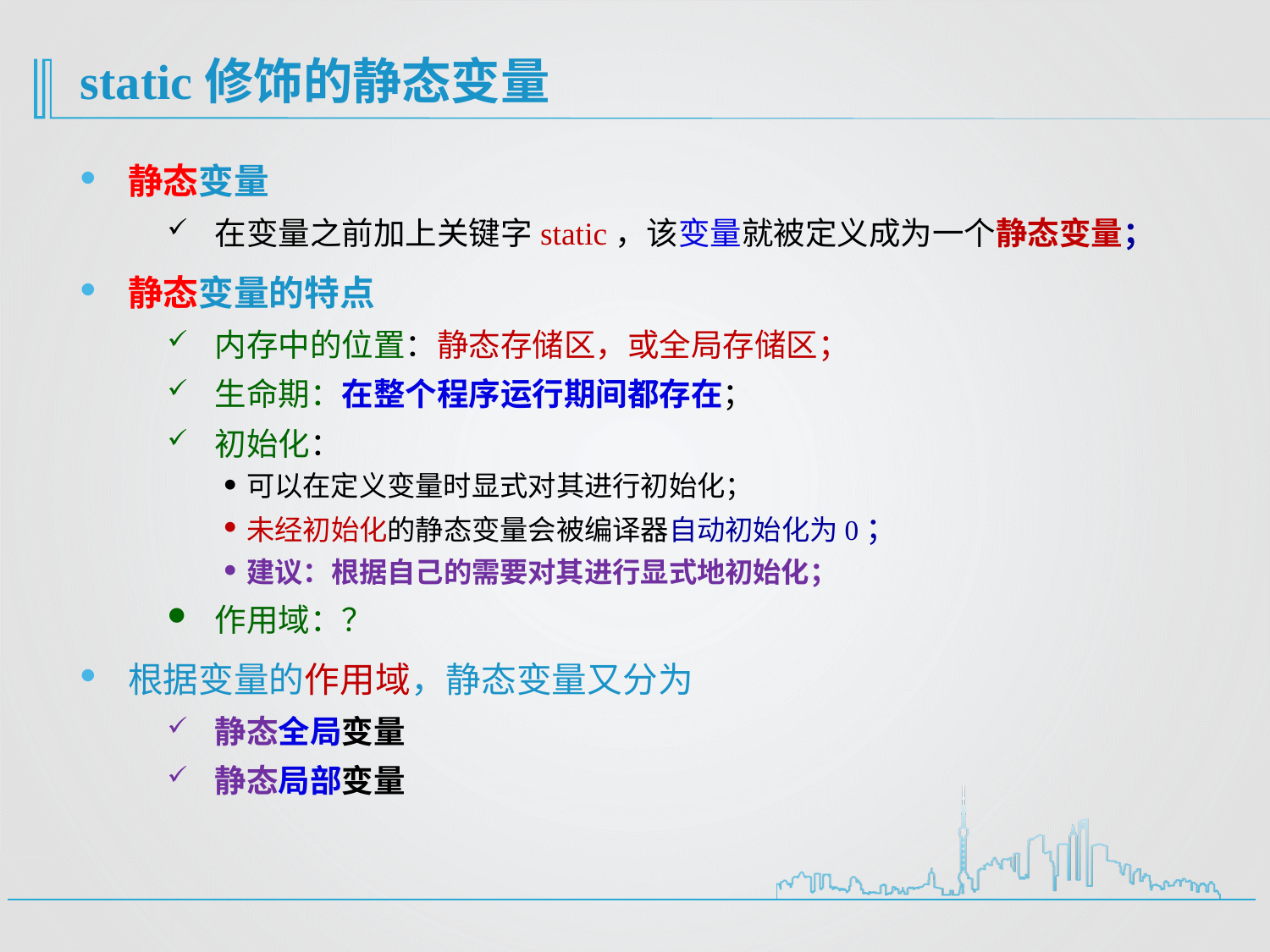

# static修饰的静态变量
静态变量
在变量之前加上关键字static，该变量就被定义成为一个静态变量；
静态变量的特点
内存中的位置：静态存储区，或全局存储区；
生命期：在整个程序运行期间都存在；
初始化：
可以在定义变量时显式对其进行初始化；
未经初始化的静态变量会被编译器自动初始化为0；
建议：根据自己的需要对其进行显式地初始化；
作用域：？
根据变量的作用域，静态变量又分为
静态全局变量
静态局部变量